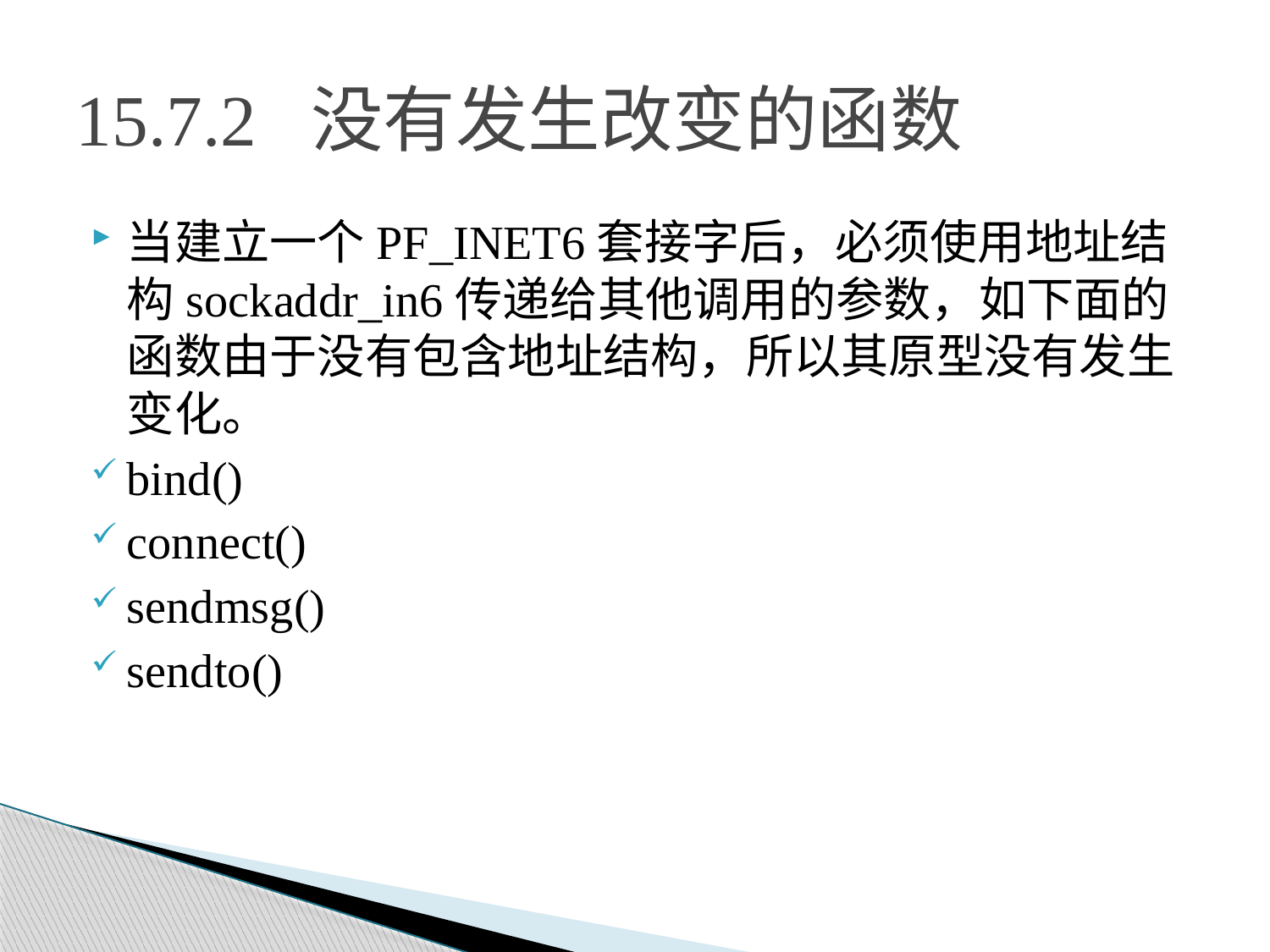

# 15.7.2  没有发生改变的函数
当建立一个PF_INET6套接字后，必须使用地址结构sockaddr_in6传递给其他调用的参数，如下面的函数由于没有包含地址结构，所以其原型没有发生变化。
bind()
connect()
sendmsg()
sendto()